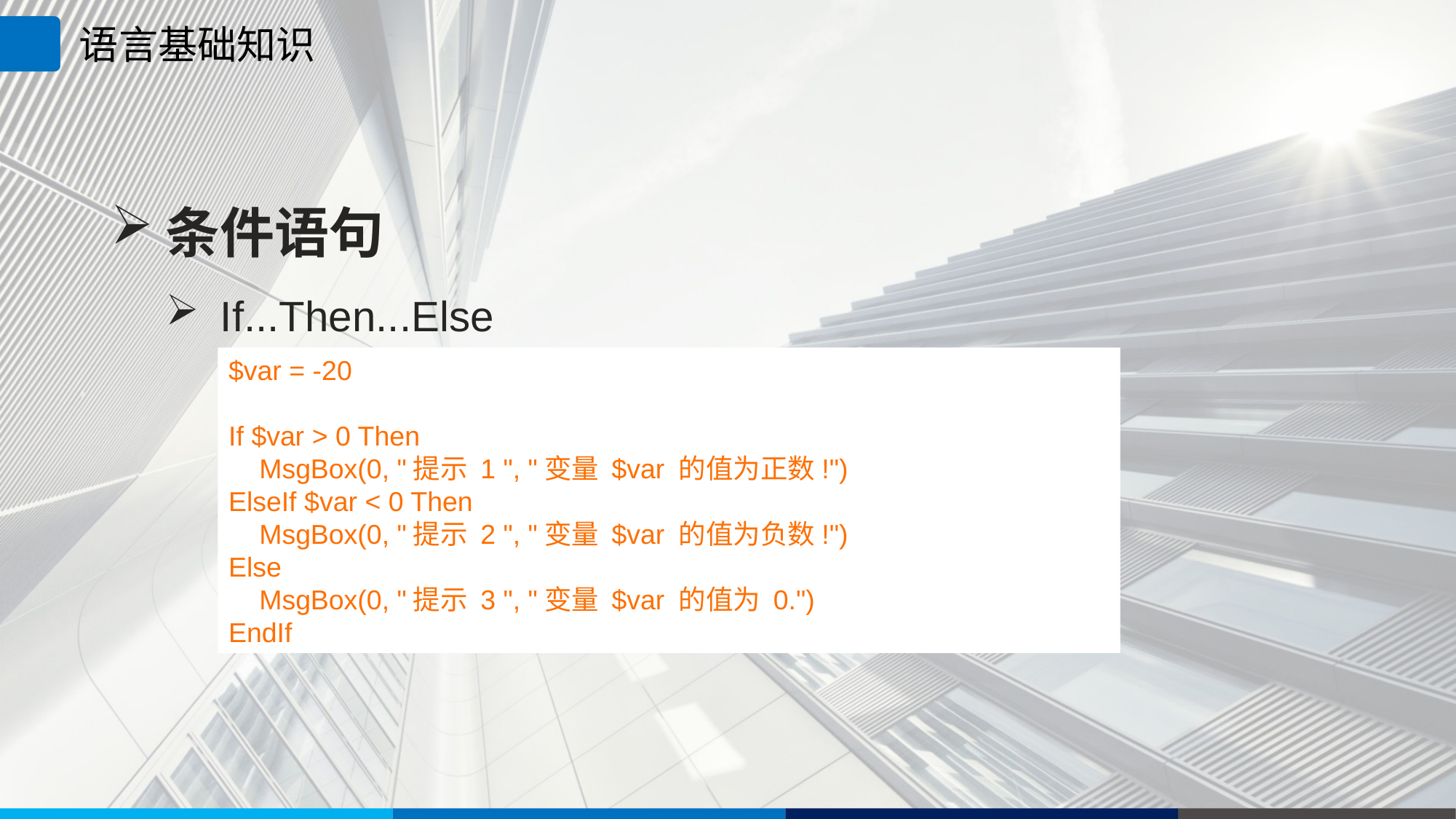

语言基础知识

条件语句
If...Then...Else
$var = -20

If $var > 0 Then
    MsgBox(0, "提示 1 ", "变量 $var 的值为正数!")
ElseIf $var < 0 Then
    MsgBox(0, "提示 2 ", "变量 $var 的值为负数!")
Else
    MsgBox(0, "提示 3 ", "变量 $var 的值为 0.")
EndIf